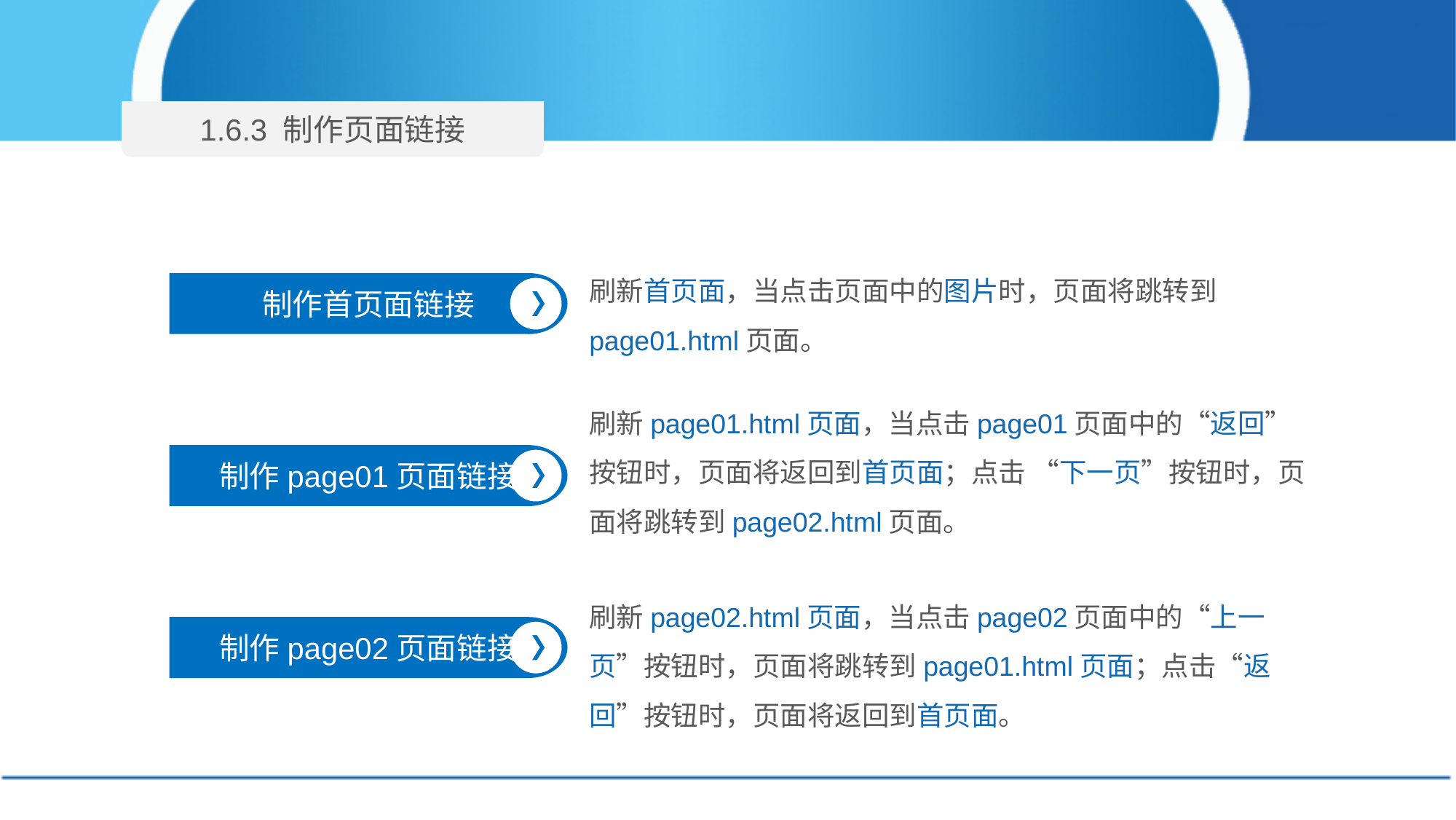

1.6.3 制作页面链接
刷新首页面，当点击页面中的图片时，页面将跳转到page01.html页面。
制作首页面链接

刷新page01.html页面，当点击page01页面中的“返回”按钮时，页面将返回到首页面；点击 “下一页”按钮时，页面将跳转到page02.html页面。
制作page01页面链接

刷新page02.html页面，当点击page02页面中的“上一页”按钮时，页面将跳转到page01.html页面；点击“返回”按钮时，页面将返回到首页面。
制作page02页面链接